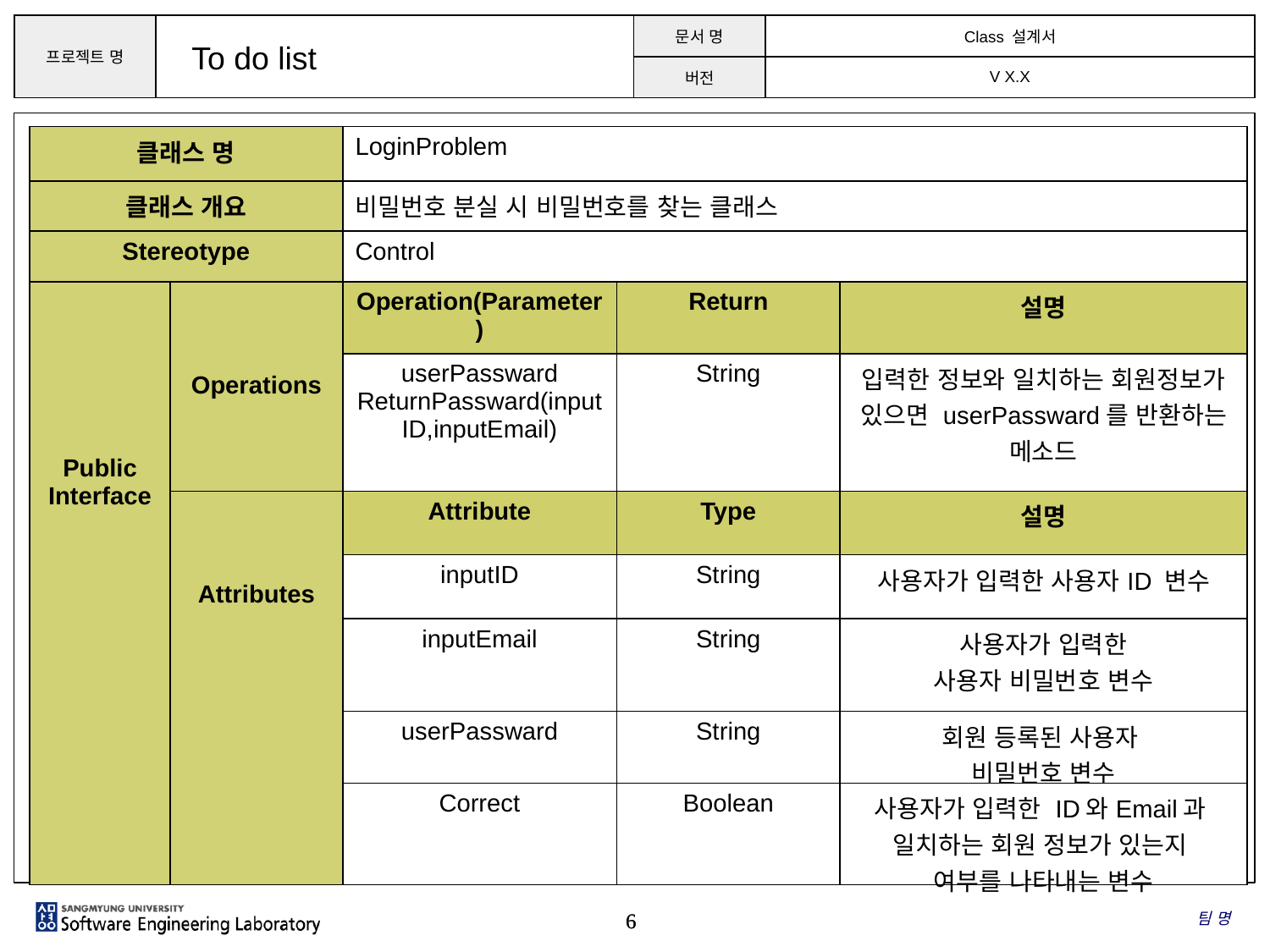

To do list
| 클래스 명 |  | LoginProblem |  |  |
| --- | --- | --- | --- | --- |
| 클래스 개요 |  | 비밀번호 분실 시 비밀번호를 찾는 클래스 |  |  |
| Stereotype |  | Control |  |  |
| Public Interface | Operations | Operation(Parameter) | Return | 설명 |
|  |  | userPassward ReturnPassward(inputID,inputEmail) | String | 입력한 정보와 일치하는 회원정보가 있으면 userPassward를 반환하는 메소드 |
|  | Attributes | Attribute | Type | 설명 |
|  |  | inputID | String | 사용자가 입력한 사용자ID 변수 |
|  |  | inputEmail | String | 사용자가 입력한 사용자 비밀번호 변수 |
|  |  | userPassward | String | 회원 등록된 사용자 비밀번호 변수 |
|  |  | Correct | Boolean | 사용자가 입력한 ID와Email과 일치하는 회원 정보가 있는지 여부를 나타내는 변수 |
팀 명